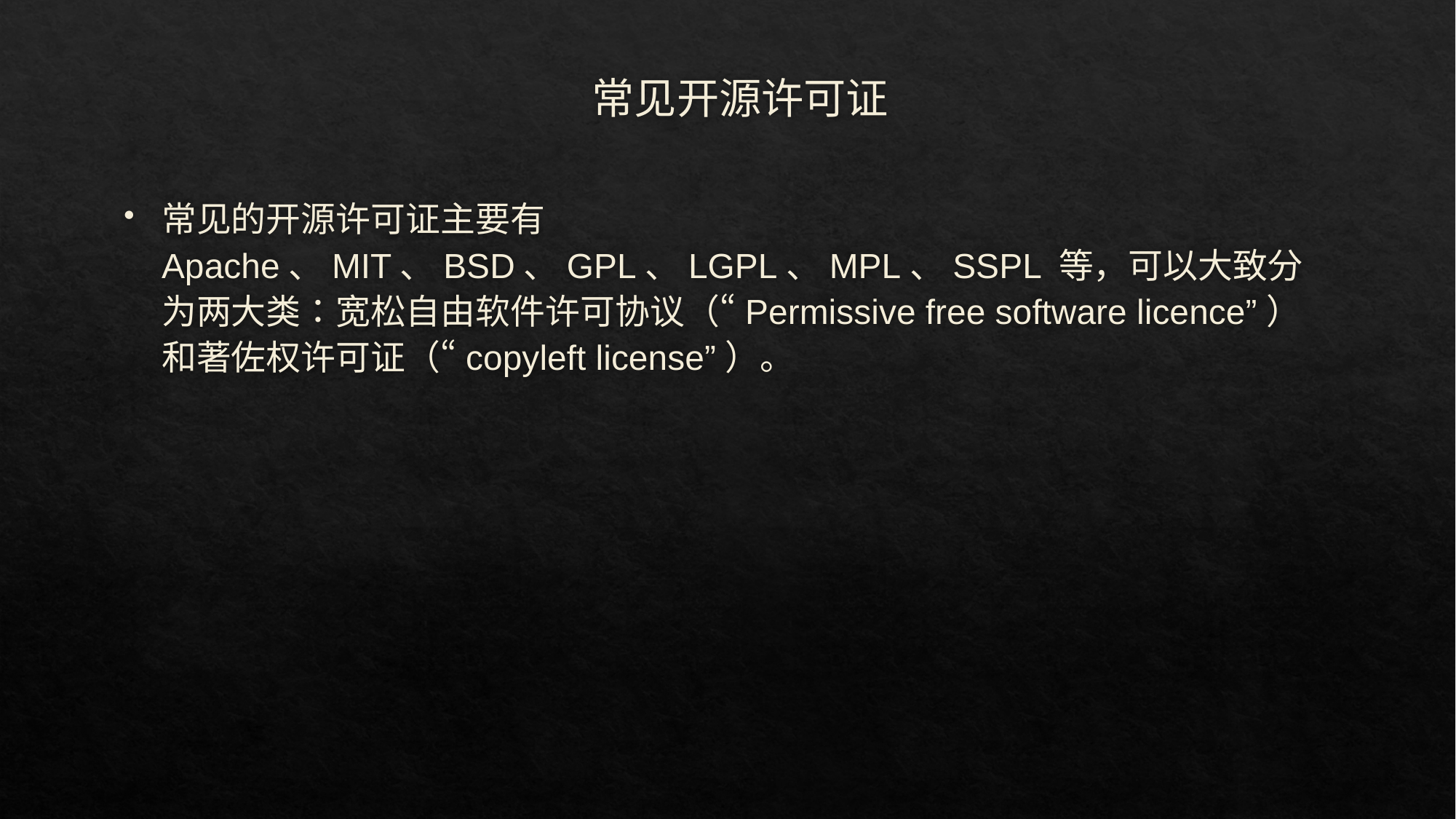

# 常见开源许可证
常见的开源许可证主要有 Apache、MIT、BSD、GPL、LGPL、MPL、SSPL 等，可以大致分为两大类：宽松自由软件许可协议（“Permissive free software licence”）和著佐权许可证（“copyleft license”）。